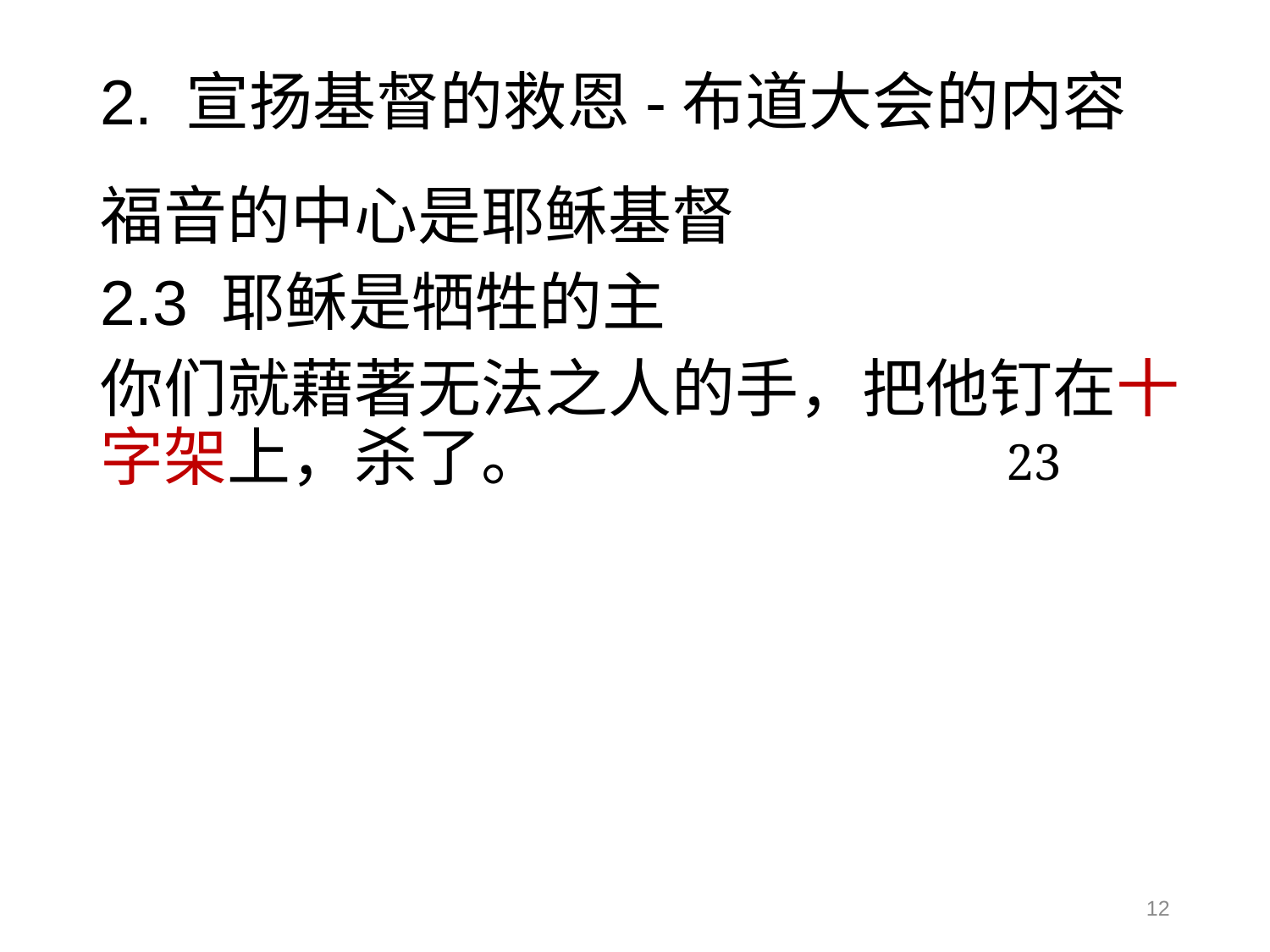

# 2. 宣扬基督的救恩-布道大会的内容
福音的中心是耶稣基督
2.3 耶稣是牺牲的主
你们就藉著无法之人的手，把他钉在十字架上，杀了。	                           23
12